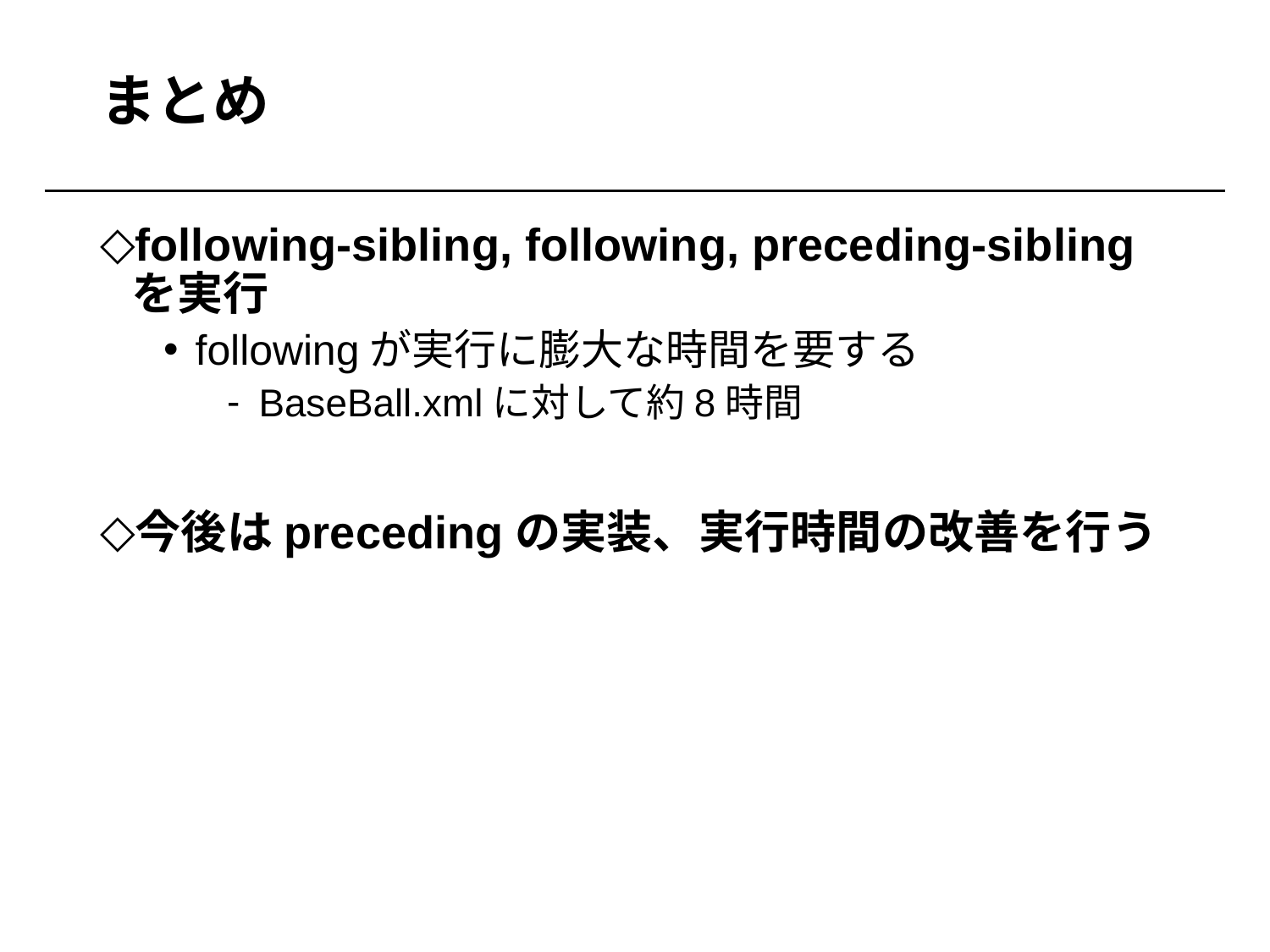

# まとめ
following-sibling, following, preceding-sibling
を実行
followingが実行に膨大な時間を要する
BaseBall.xmlに対して約8時間

今後はprecedingの実装、実行時間の改善を行う